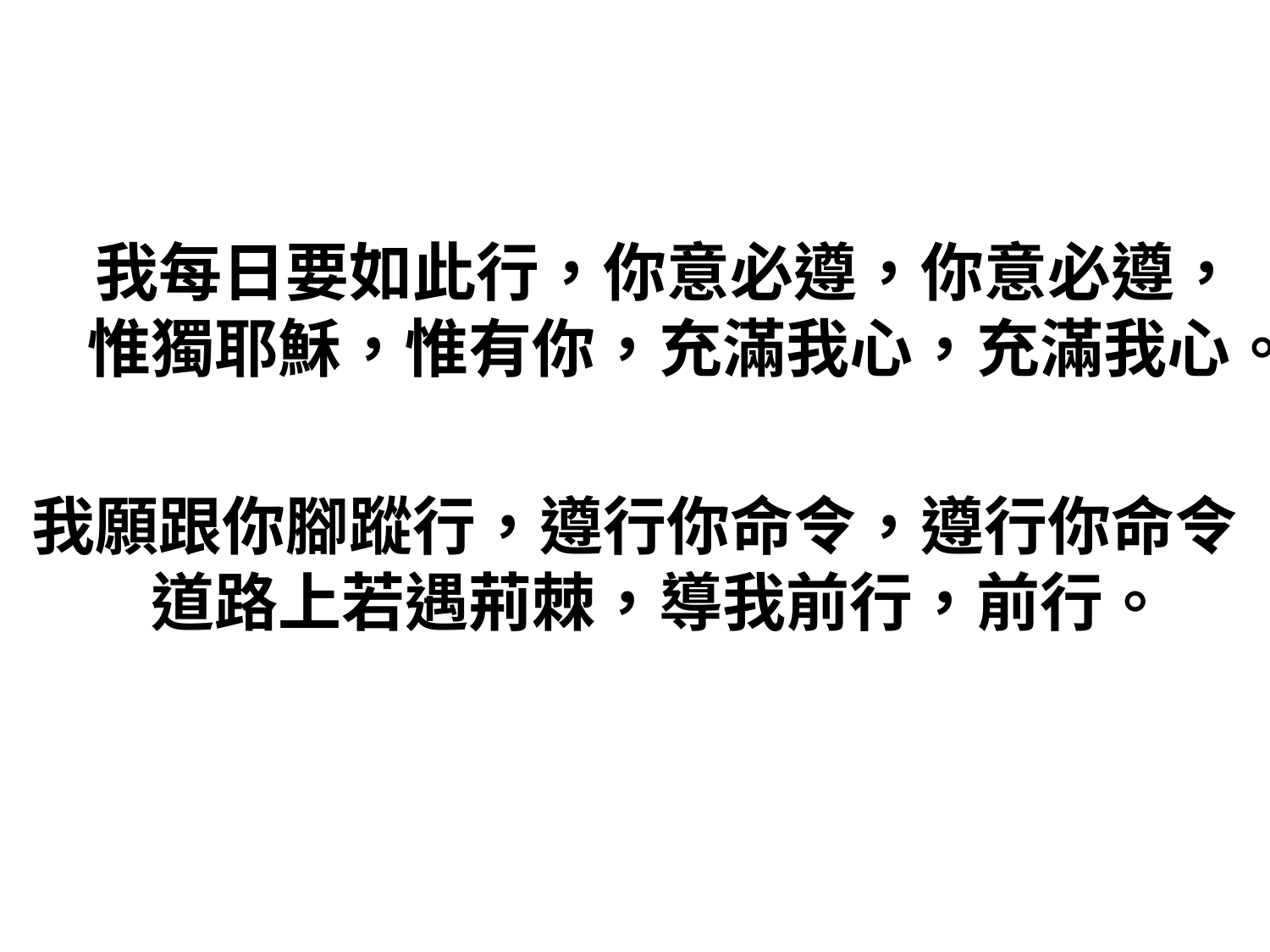

#
    我每日要如此行，你意必遵，你意必遵，
惟獨耶穌，惟有你，充滿我心，充滿我心。

我願跟你腳蹤行，遵行你命令，遵行你命令
道路上若遇荊棘，導我前行，前行。